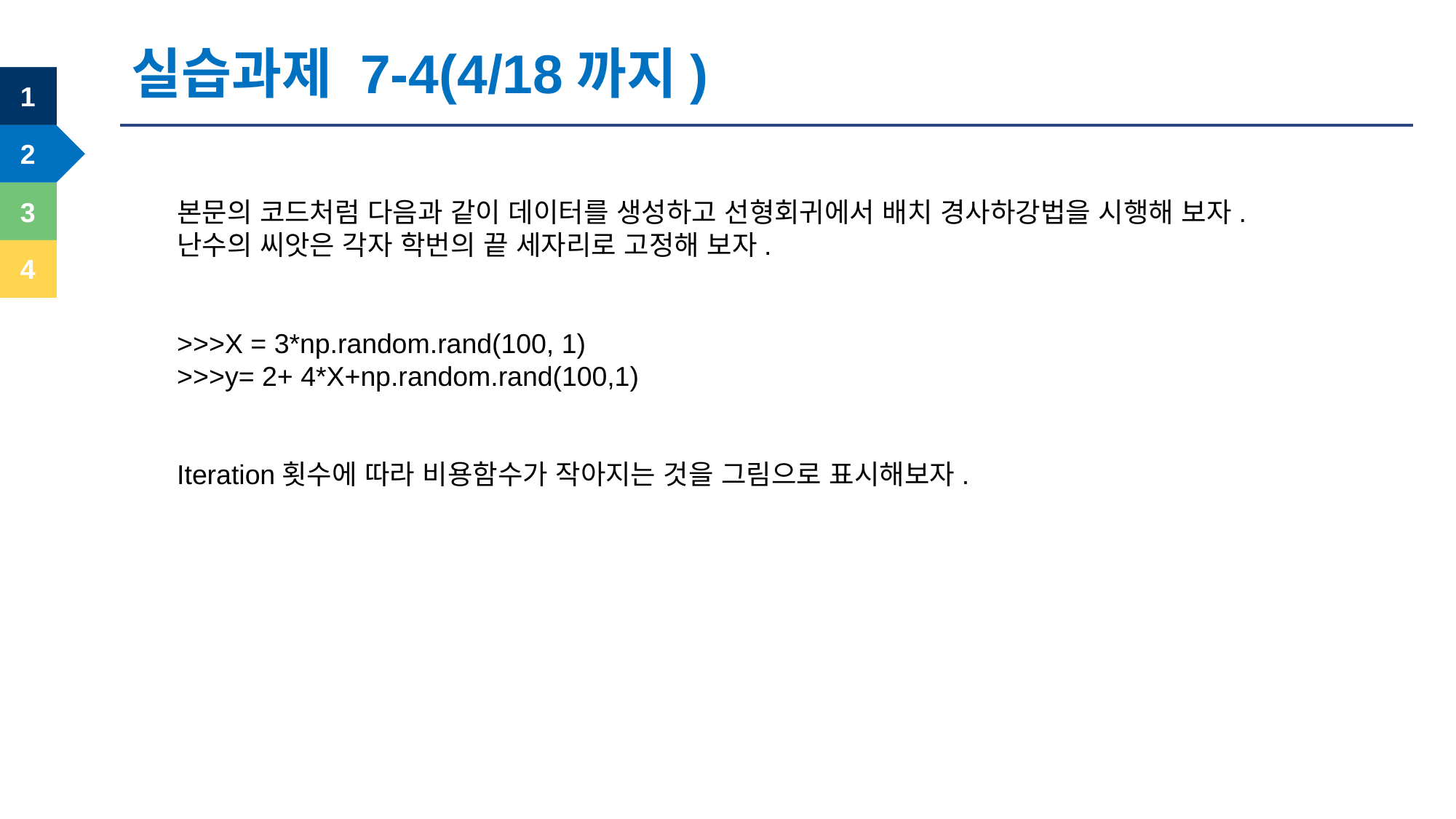

실습과제 7-4(4/18까지)
본문의 코드처럼 다음과 같이 데이터를 생성하고 선형회귀에서 배치 경사하강법을 시행해 보자. 난수의 씨앗은 각자 학번의 끝 세자리로 고정해 보자.

>>>X = 3*np.random.rand(100, 1)
>>>y= 2+ 4*X+np.random.rand(100,1)

Iteration횟수에 따라 비용함수가 작아지는 것을 그림으로 표시해보자.